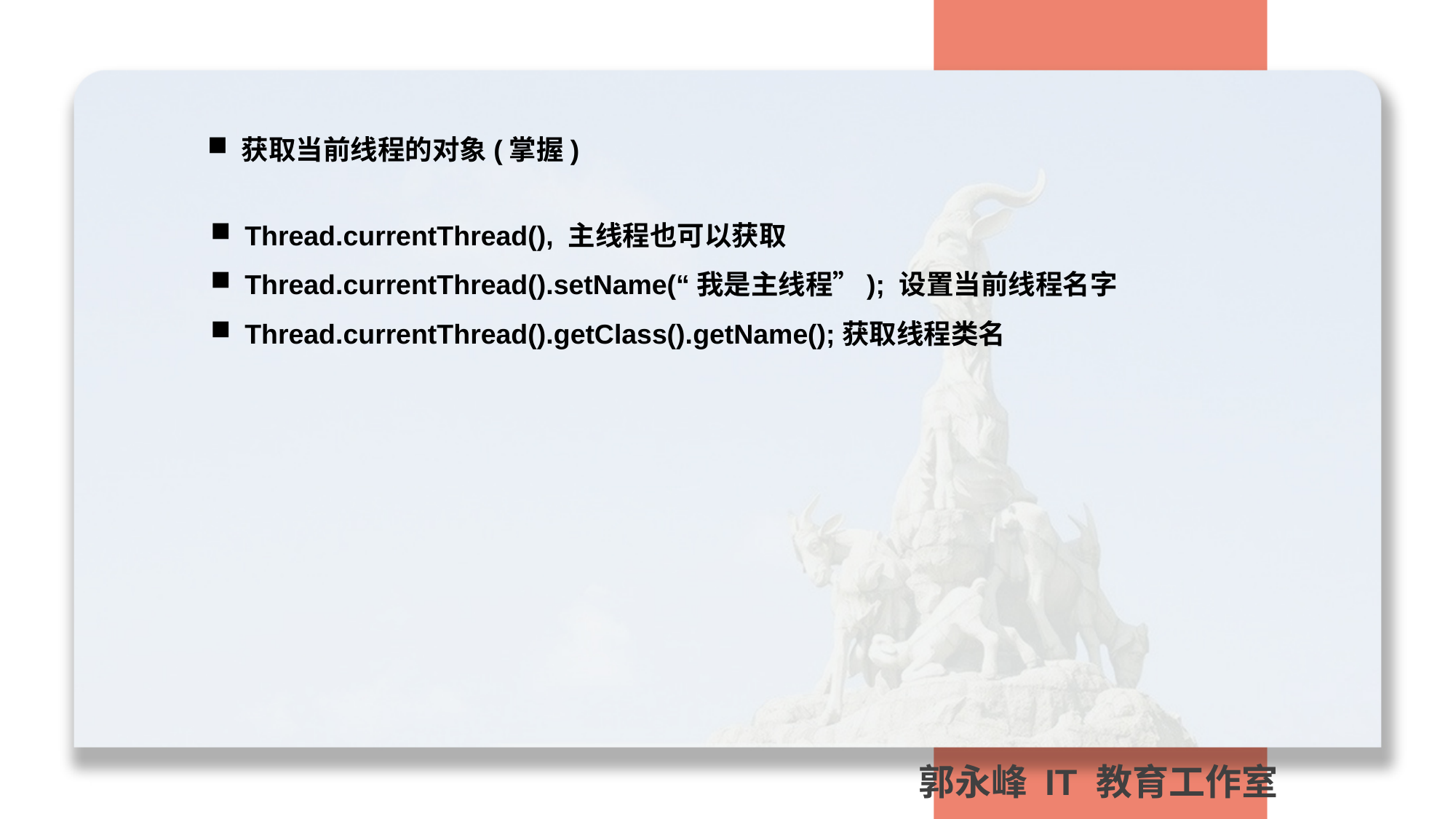

获取当前线程的对象(掌握)
Thread.currentThread(), 主线程也可以获取
Thread.currentThread().setName(“我是主线程”); 设置当前线程名字
Thread.currentThread().getClass().getName();获取线程类名